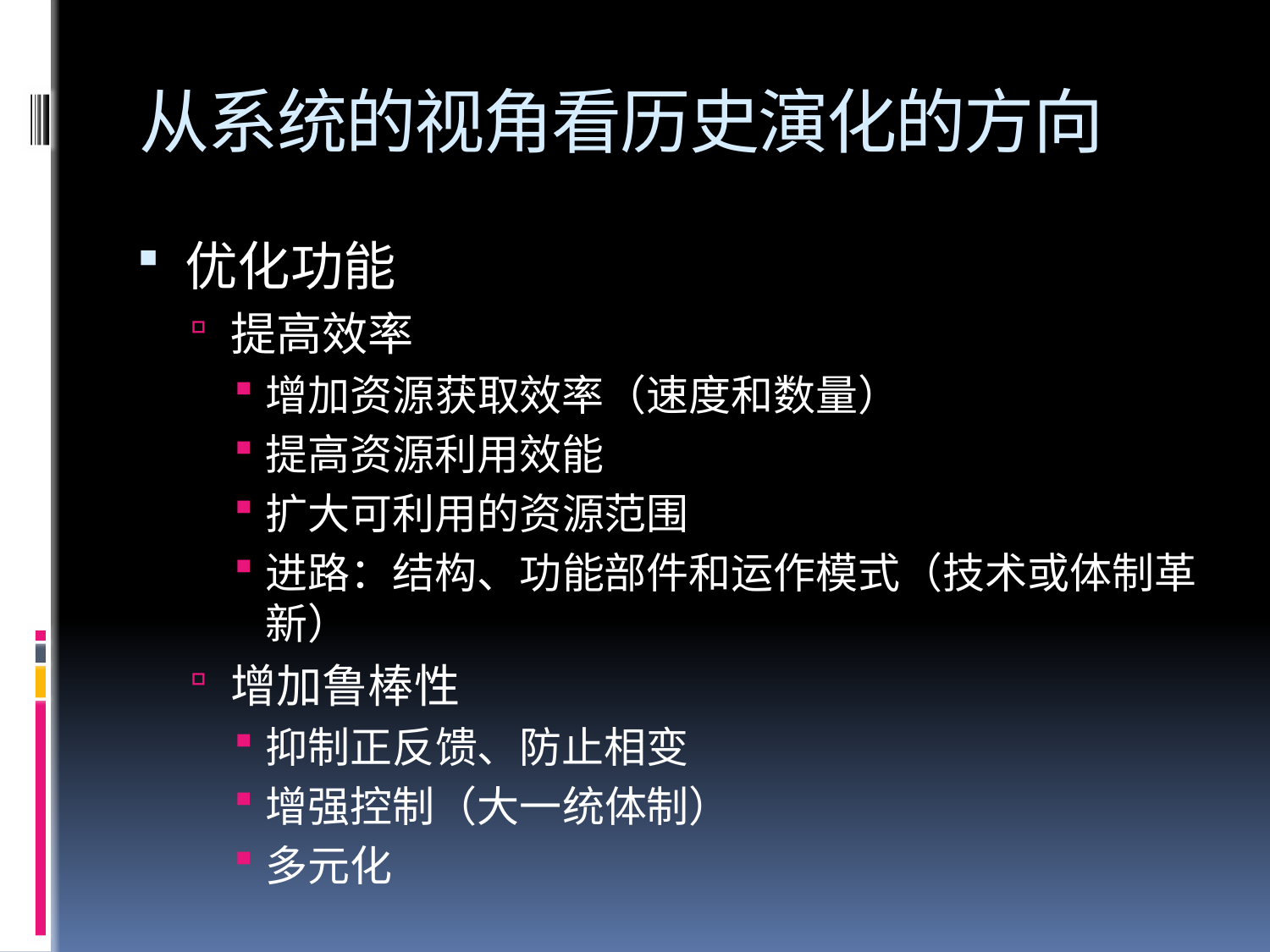

# 从系统的视角看历史演化的方向
优化功能
提高效率
增加资源获取效率（速度和数量）
提高资源利用效能
扩大可利用的资源范围
进路：结构、功能部件和运作模式（技术或体制革新）
增加鲁棒性
抑制正反馈、防止相变
增强控制（大一统体制）
多元化